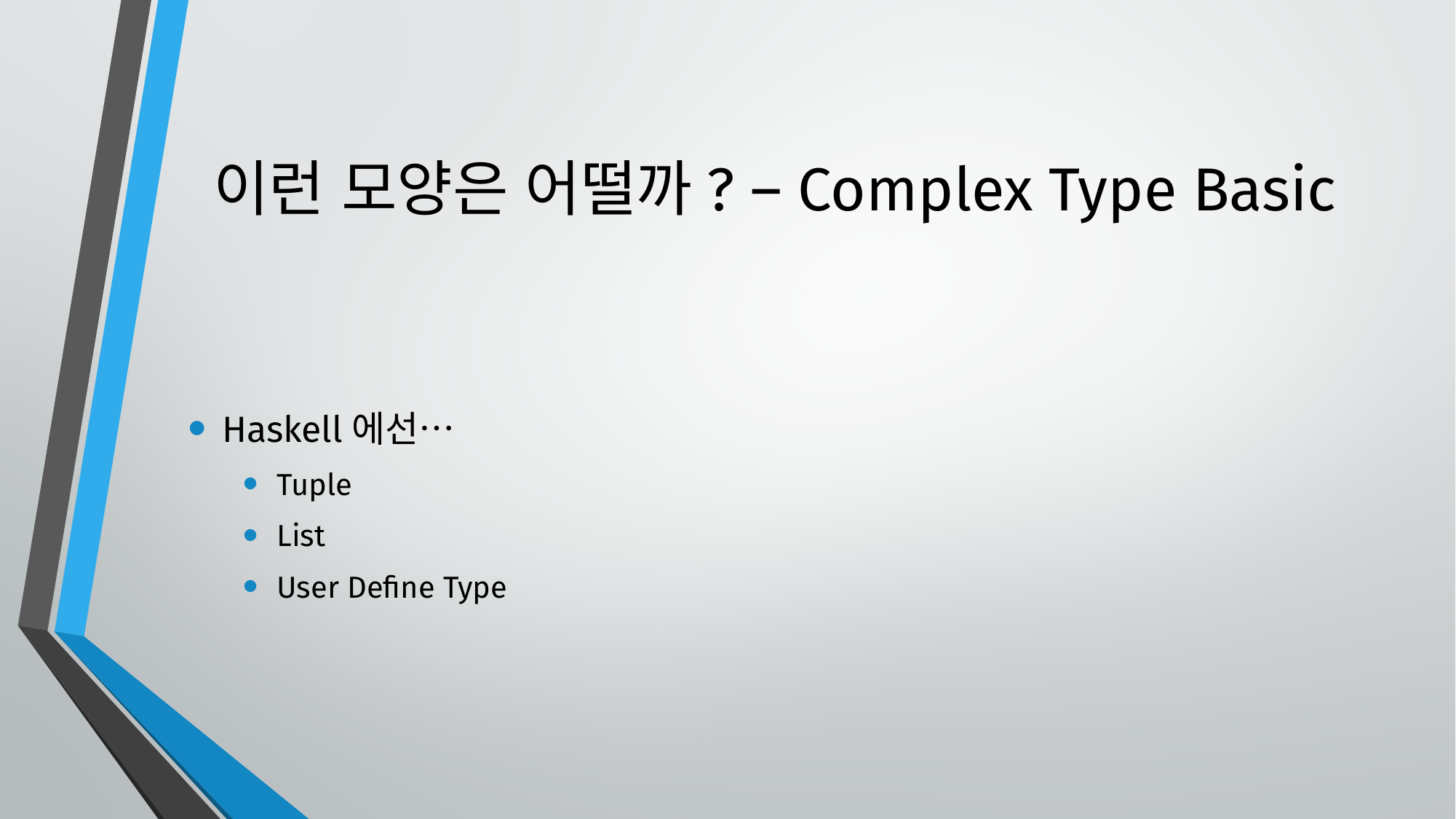

# 이런 모양은 어떨까? – Complex Type Basic
Haskell에선…
Tuple
List
User Define Type